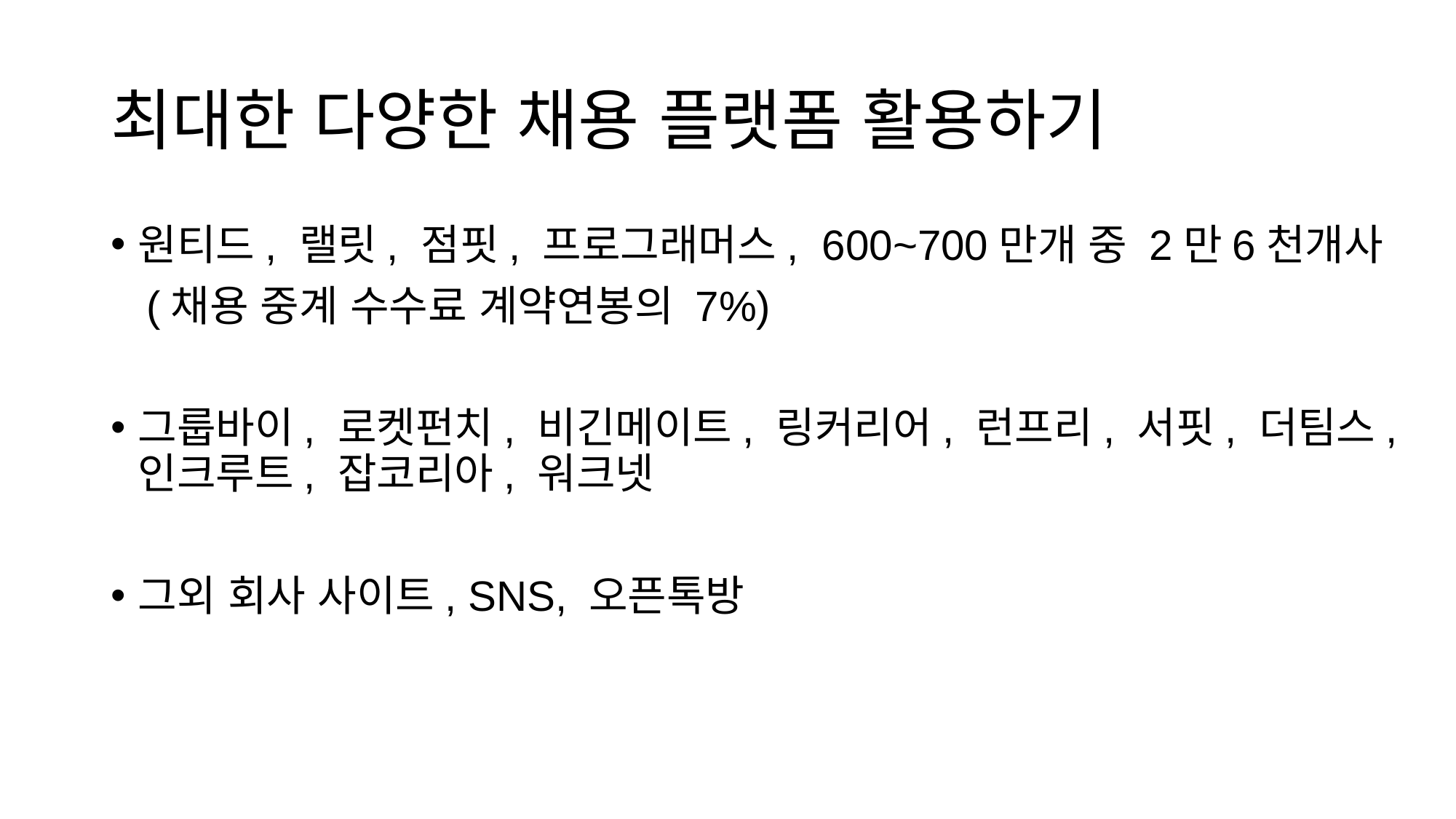

# 최대한 다양한 채용 플랫폼 활용하기
원티드, 랠릿, 점핏, 프로그래머스,  600~700만개 중 2만6천개사
   (채용 중계 수수료 계약연봉의 7%)

그룹바이, 로켓펀치, 비긴메이트, 링커리어, 런프리, 서핏, 더팀스, 인크루트, 잡코리아, 워크넷

그외 회사 사이트, SNS, 오픈톡방